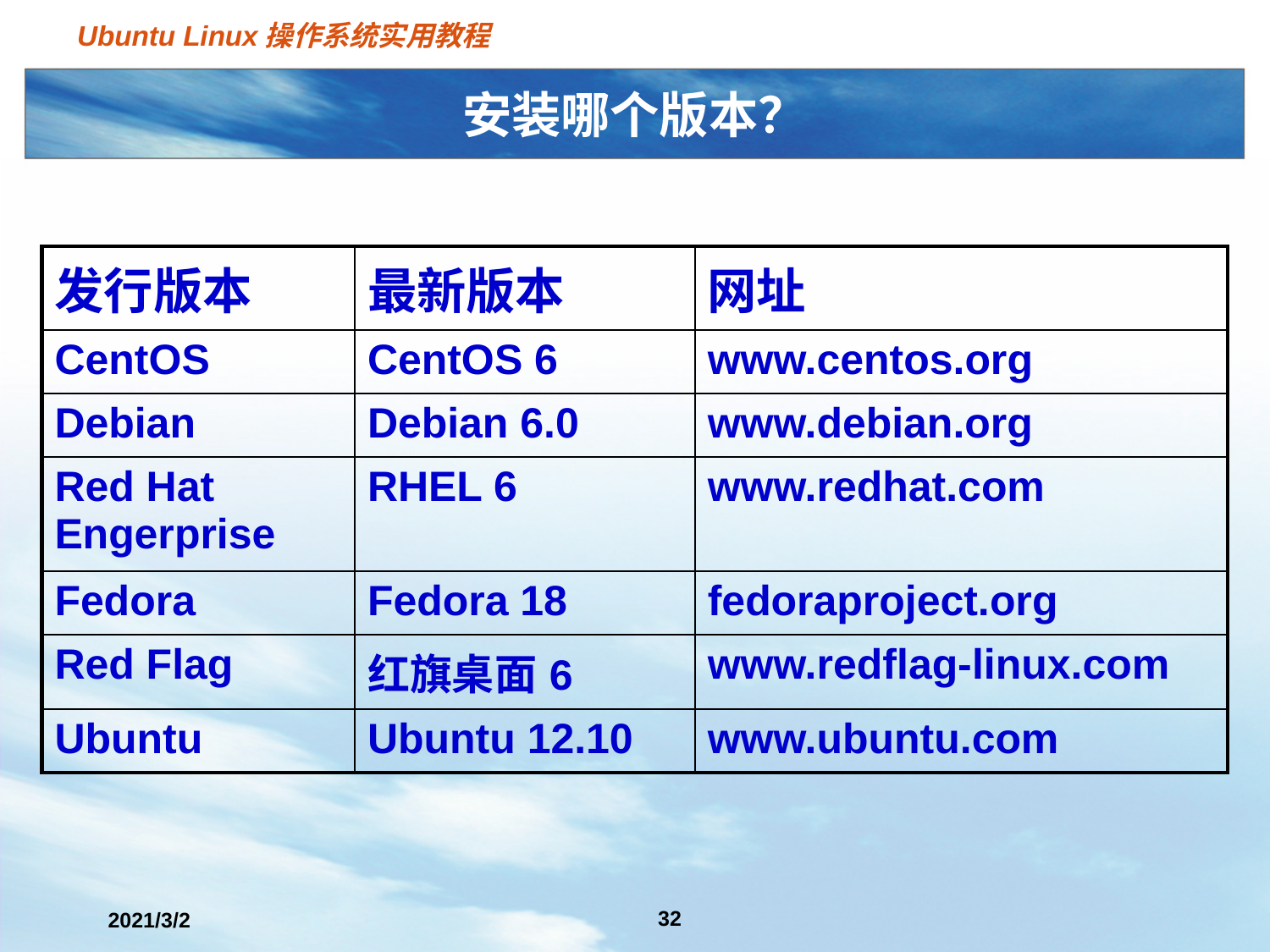

# 安装哪个版本？
| 发行版本 | 最新版本 | 网址 |
| --- | --- | --- |
| CentOS | CentOS 6 | www.centos.org |
| Debian | Debian 6.0 | www.debian.org |
| Red Hat Engerprise | RHEL 6 | www.redhat.com |
| Fedora | Fedora 18 | fedoraproject.org |
| Red Flag | 红旗桌面6 | www.redflag-linux.com |
| Ubuntu | Ubuntu 12.10 | www.ubuntu.com |
32
2021/3/2